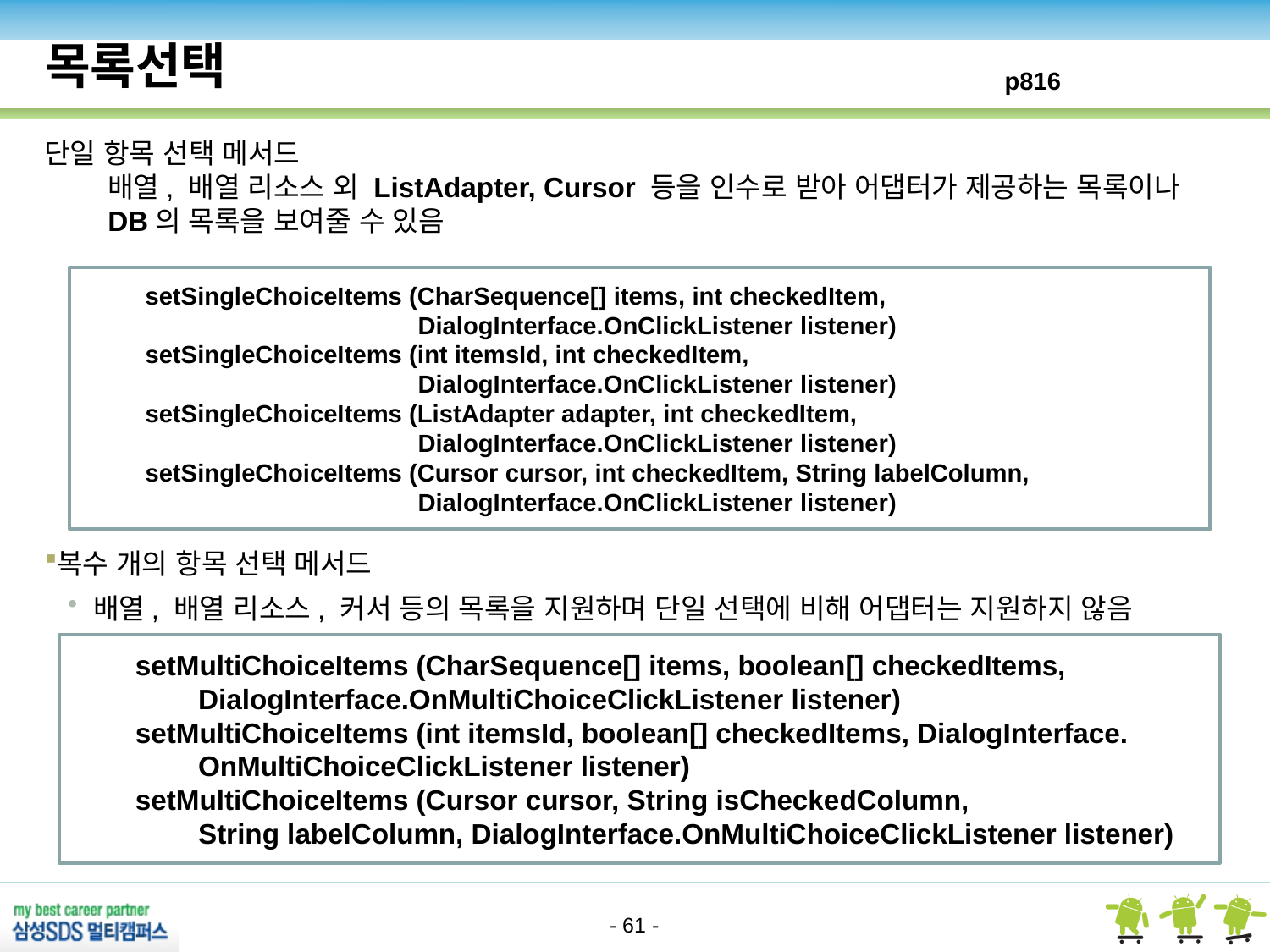

목록선택
p816
단일 항목 선택 메서드
배열, 배열 리소스 외 ListAdapter, Cursor 등을 인수로 받아 어댑터가 제공하는 목록이나 DB의 목록을 보여줄 수 있음
setSingleChoiceItems (CharSequence[] items, int checkedItem,
                                       DialogInterface.OnClickListener listener)
setSingleChoiceItems (int itemsId, int checkedItem,
                                       DialogInterface.OnClickListener listener)
setSingleChoiceItems (ListAdapter adapter, int checkedItem,
                                       DialogInterface.OnClickListener listener)
setSingleChoiceItems (Cursor cursor, int checkedItem, String labelColumn,
                                       DialogInterface.OnClickListener listener)
복수 개의 항목 선택 메서드
배열, 배열 리소스, 커서 등의 목록을 지원하며 단일 선택에 비해 어댑터는 지원하지 않음
setMultiChoiceItems (CharSequence[] items, boolean[] checkedItems,
        DialogInterface.OnMultiChoiceClickListener listener)
setMultiChoiceItems (int itemsId, boolean[] checkedItems, DialogInterface.
        OnMultiChoiceClickListener listener)
setMultiChoiceItems (Cursor cursor, String isCheckedColumn,
        String labelColumn, DialogInterface.OnMultiChoiceClickListener listener)
- 61 -